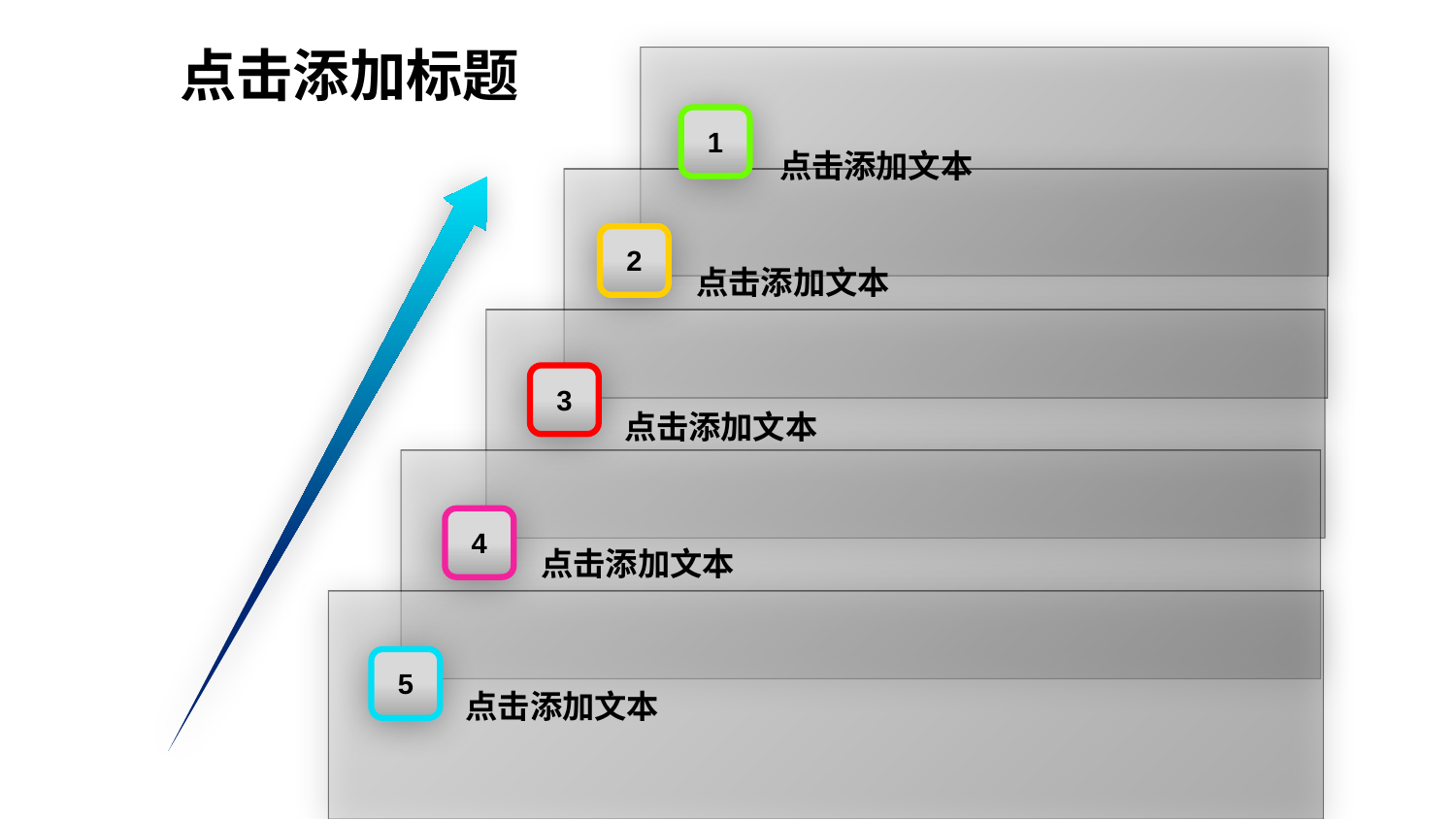

点击添加标题

1
点击添加文本

2
点击添加文本

3
点击添加文本

4
点击添加文本

5
点击添加文本